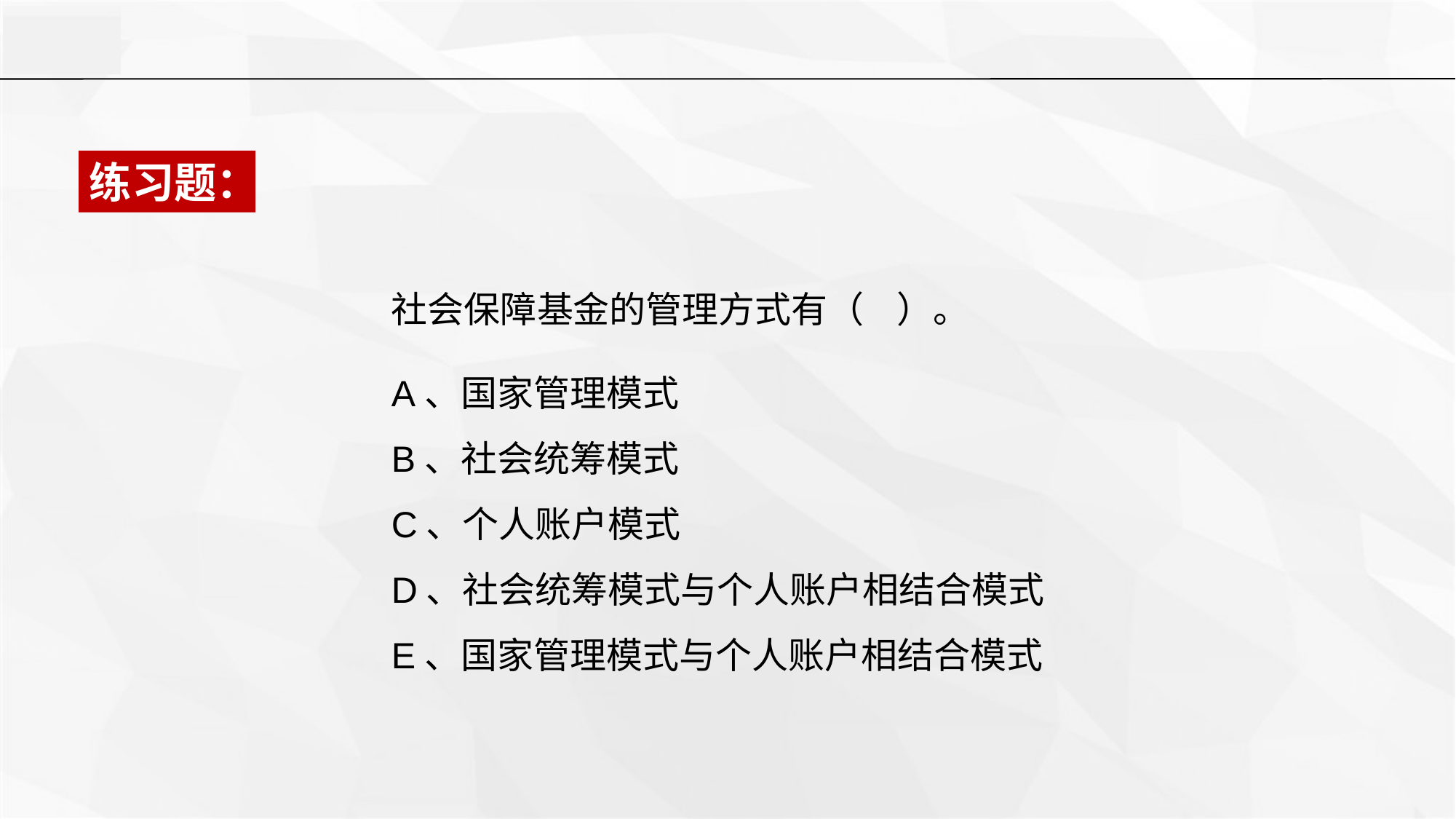

练习题：
社会保障基金的管理方式有（    ）。
A、国家管理模式
B、社会统筹模式
C、个人账户模式
D、社会统筹模式与个人账户相结合模式
E、国家管理模式与个人账户相结合模式